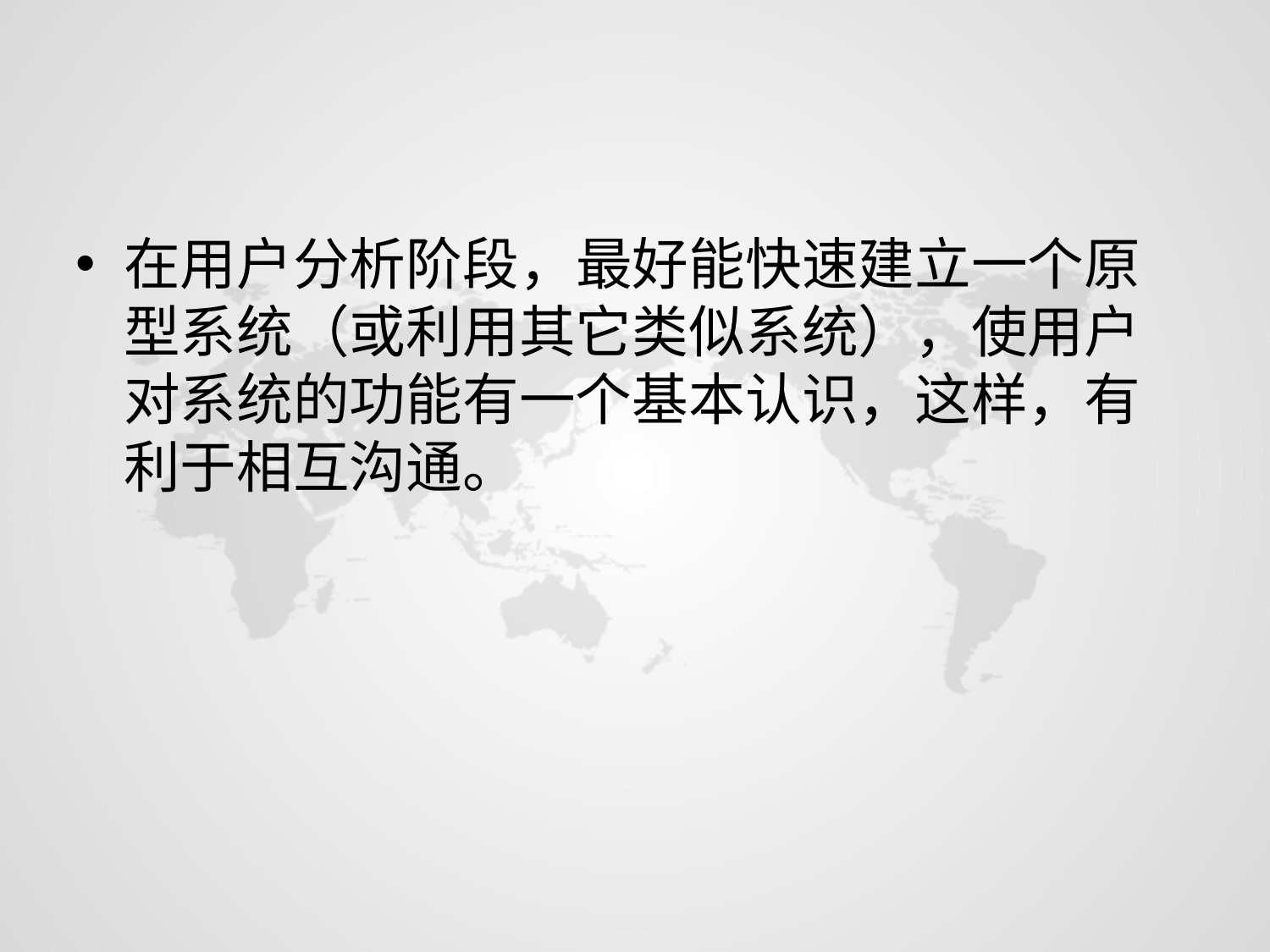

#
在用户分析阶段，最好能快速建立一个原型系统（或利用其它类似系统），使用户对系统的功能有一个基本认识，这样，有利于相互沟通。